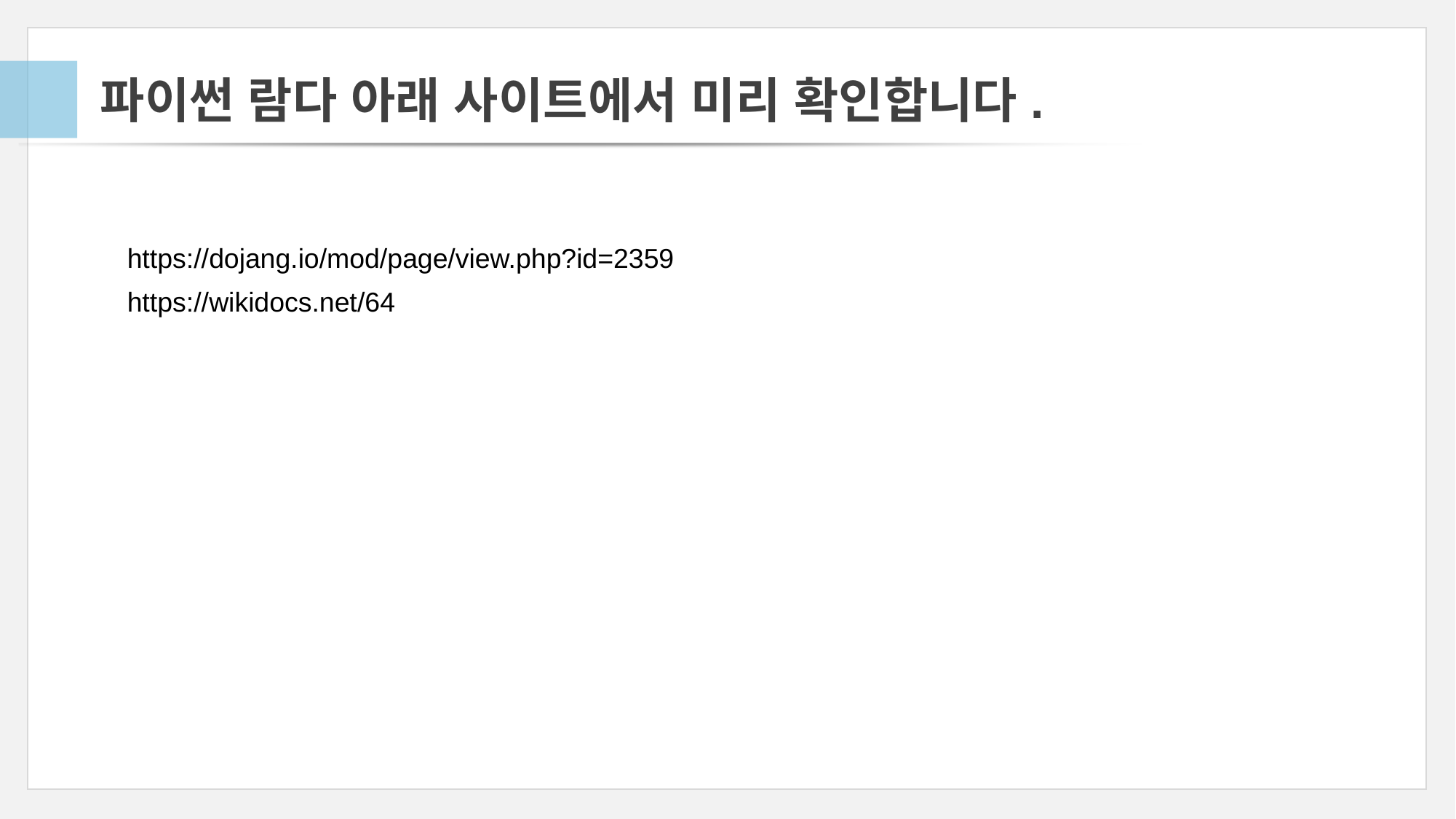

# 파이썬 람다 아래 사이트에서 미리 확인합니다.
https://dojang.io/mod/page/view.php?id=2359
https://wikidocs.net/64